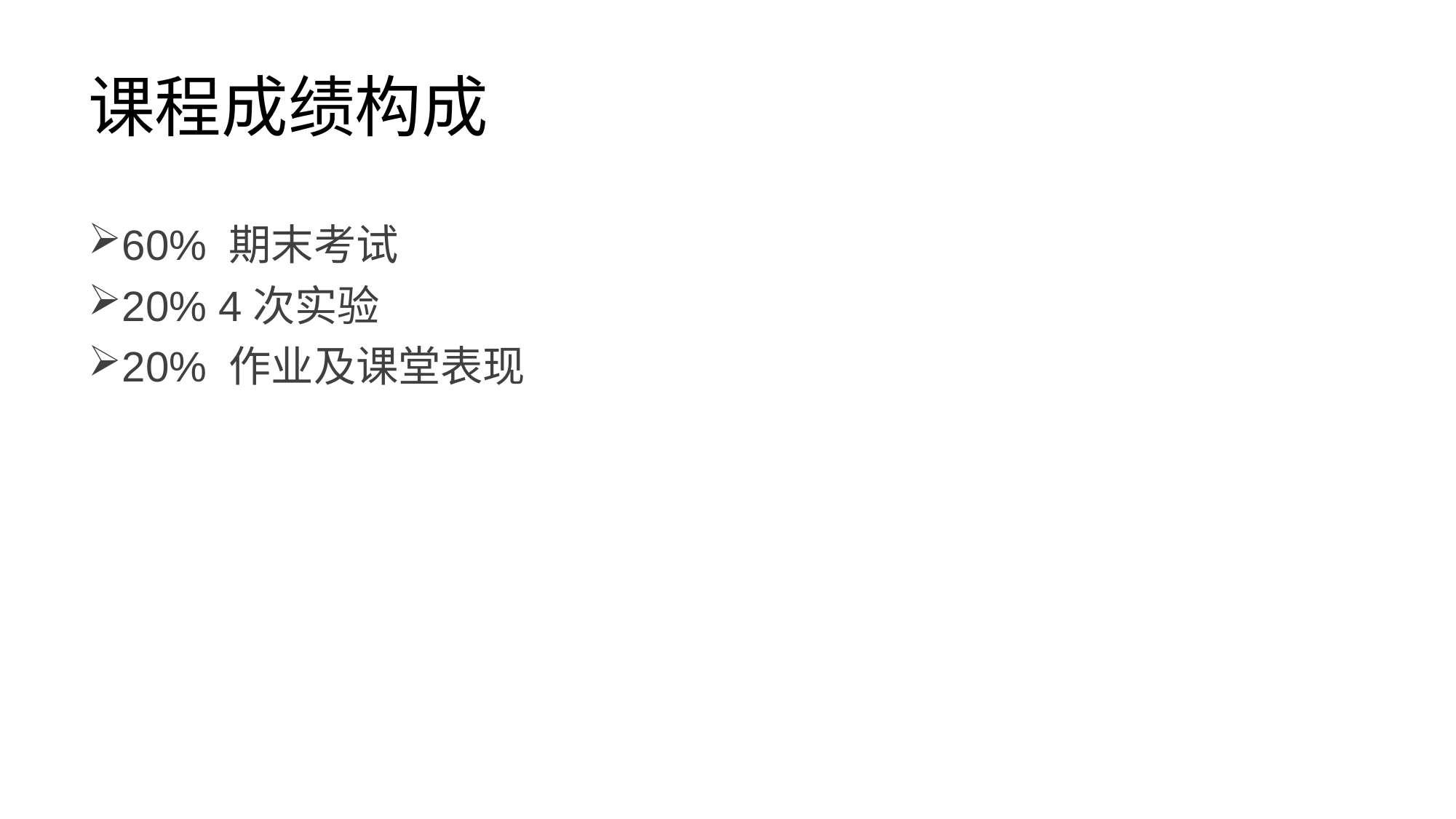

# 课程成绩构成
60% 期末考试
20% 4次实验
20% 作业及课堂表现